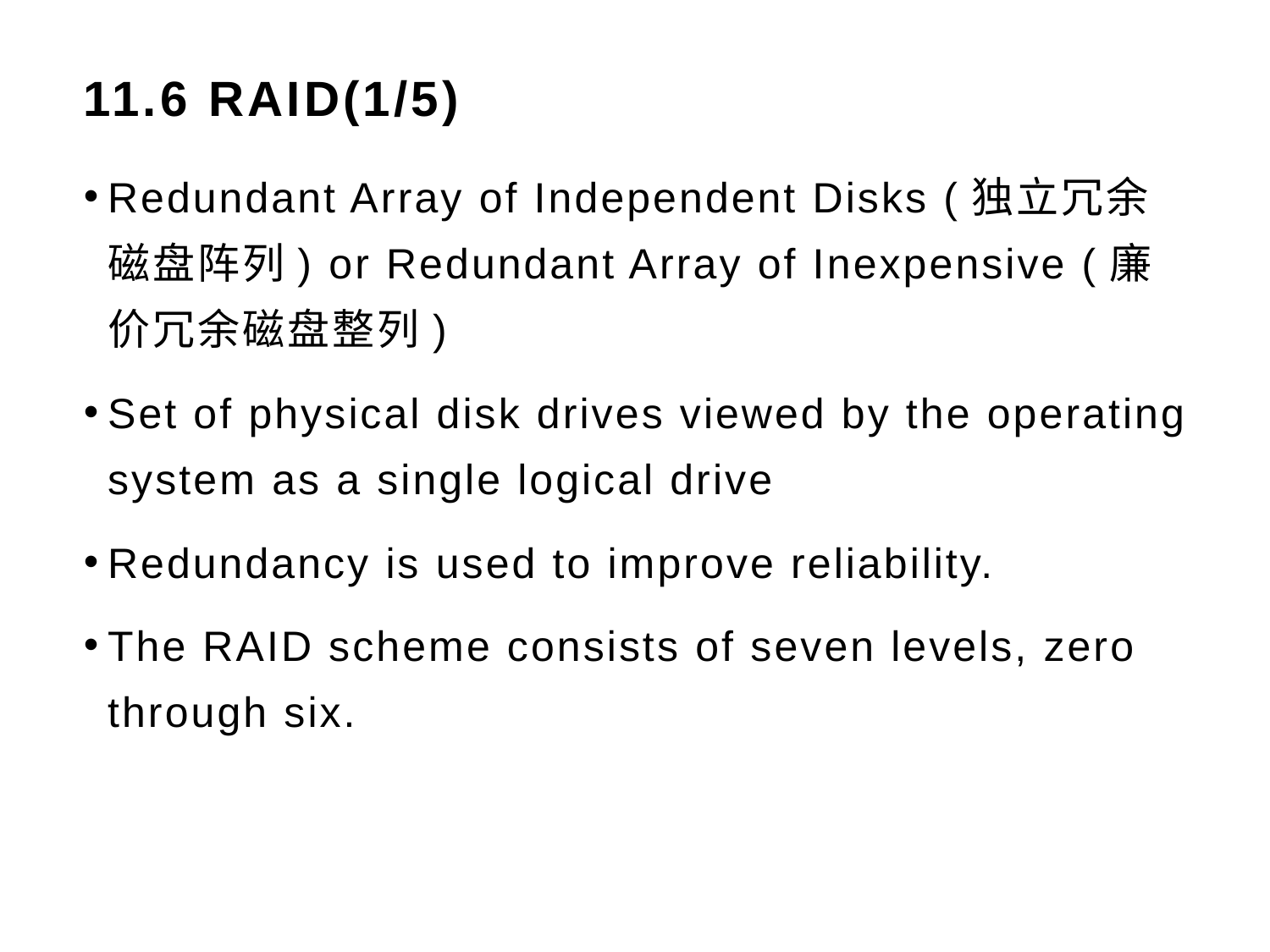

# 11.6 RAID(1/5)
Redundant Array of Independent Disks (独立冗余磁盘阵列) or Redundant Array of Inexpensive (廉价冗余磁盘整列)
Set of physical disk drives viewed by the operating system as a single logical drive
Redundancy is used to improve reliability.
The RAID scheme consists of seven levels, zero through six.